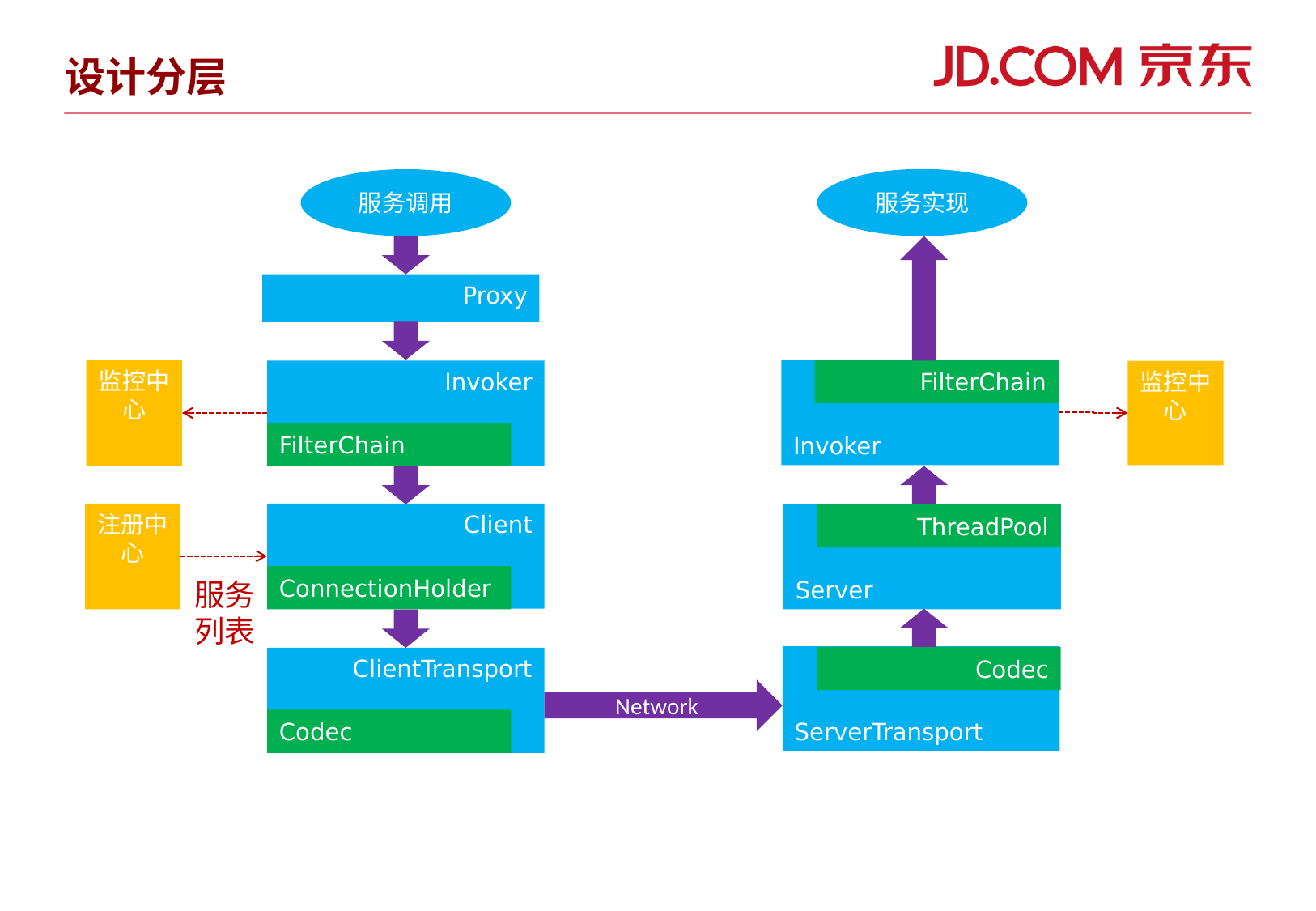

设计分层
服务实现
服务调用

Proxy

监控中心
Invoker
FilterChain
Invoker
监控中心
FilterChain

注册中心
Client
Server
ThreadPool
ConnectionHolder
服务
列表

ServerTransport
Codec
ClientTransport
Network
Codec